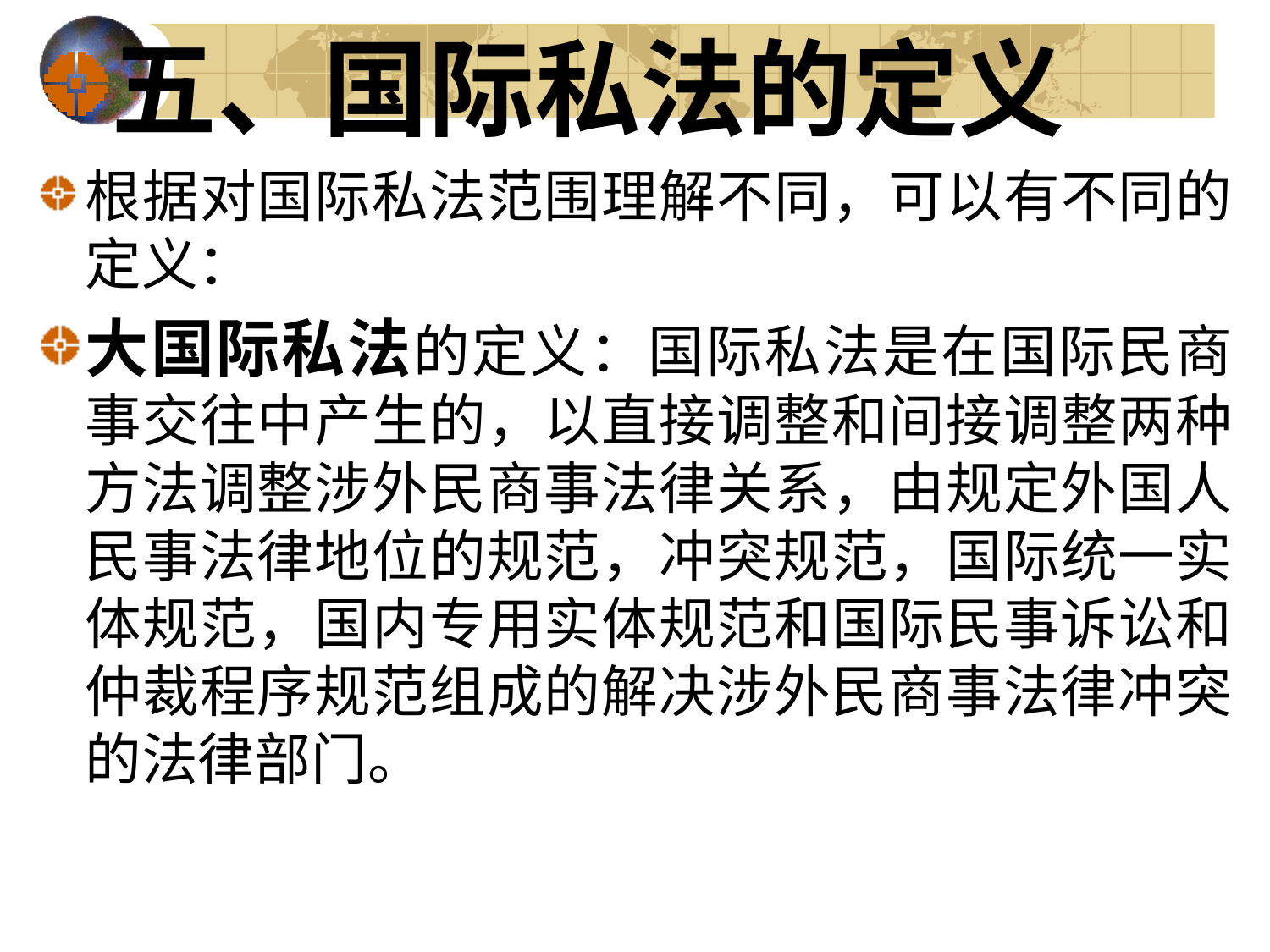

五、国际私法的定义
根据对国际私法范围理解不同，可以有不同的定义：
大国际私法的定义：国际私法是在国际民商事交往中产生的，以直接调整和间接调整两种方法调整涉外民商事法律关系，由规定外国人民事法律地位的规范，冲突规范，国际统一实体规范，国内专用实体规范和国际民事诉讼和仲裁程序规范组成的解决涉外民商事法律冲突的法律部门。